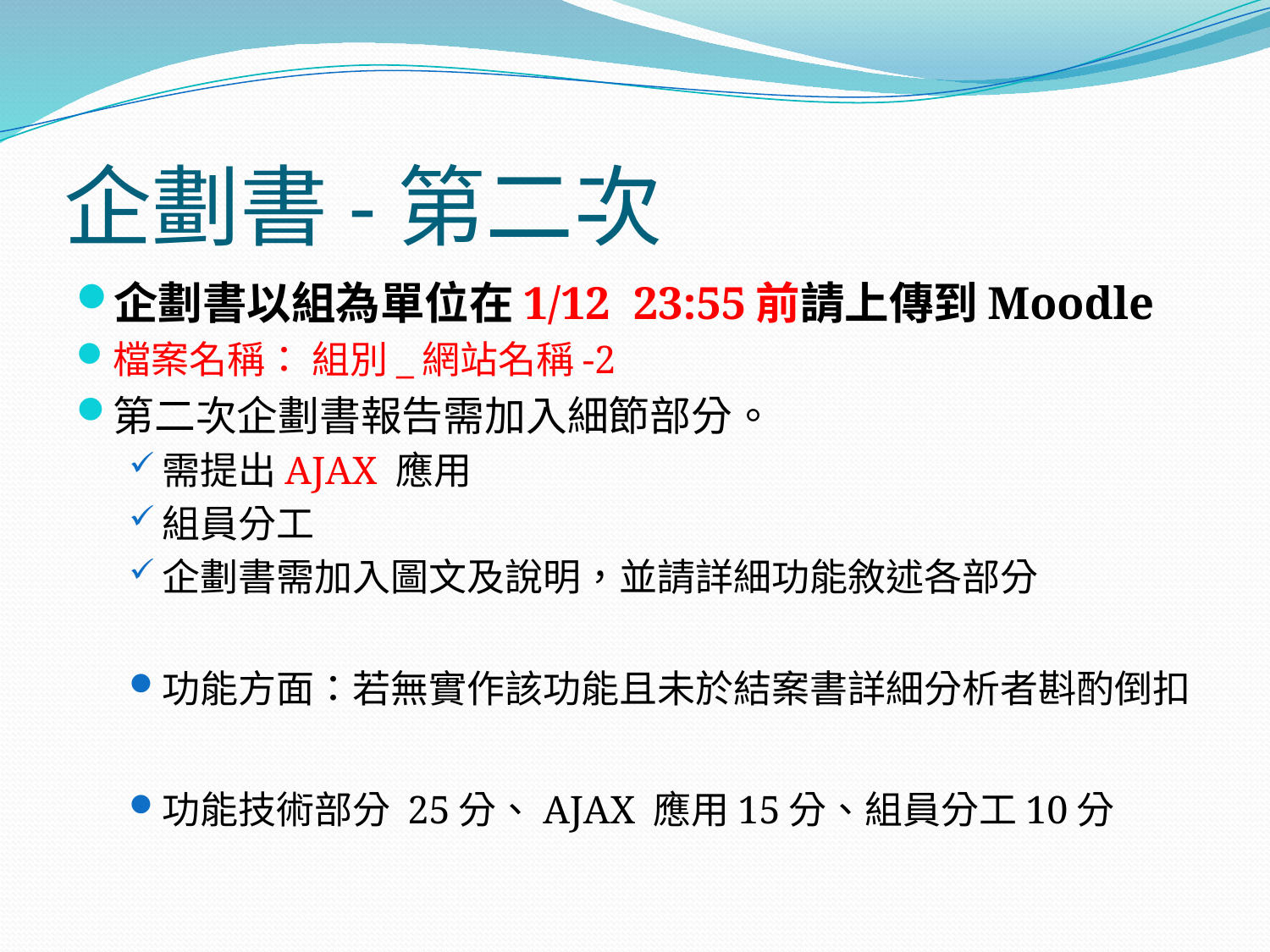

# 企劃書-第二次
企劃書以組為單位在1/12  23:55前請上傳到Moodle
檔案名稱： 組別_網站名稱-2
第二次企劃書報告需加入細節部分。
需提出AJAX 應用
組員分工
企劃書需加入圖文及說明，並請詳細功能敘述各部分

功能方面：若無實作該功能且未於結案書詳細分析者斟酌倒扣

功能技術部分 25分、AJAX 應用15分、組員分工10分